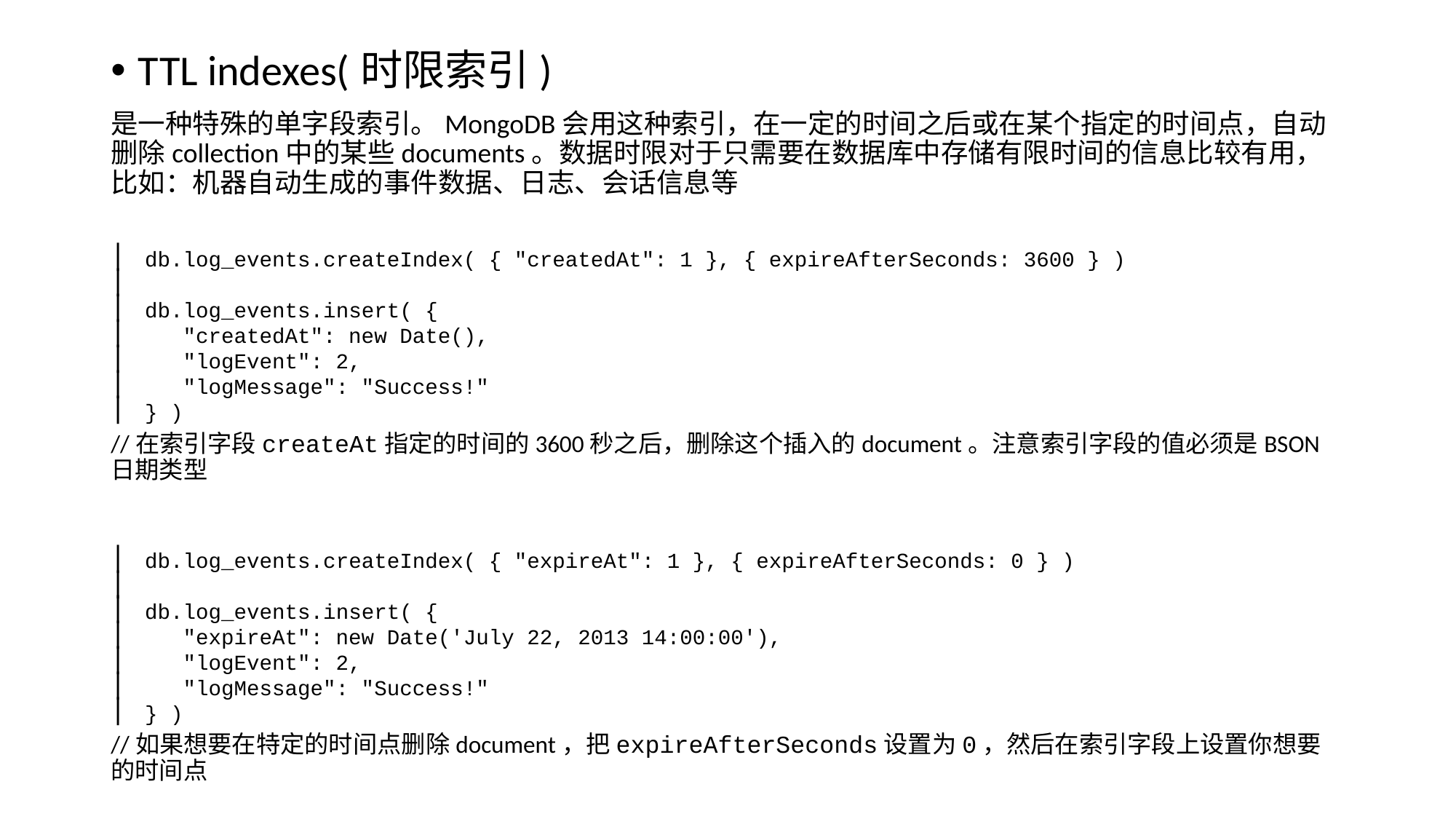

TTL indexes(时限索引)
是一种特殊的单字段索引。MongoDB会用这种索引，在一定的时间之后或在某个指定的时间点，自动删除collection中的某些documents。数据时限对于只需要在数据库中存储有限时间的信息比较有用，比如：机器自动生成的事件数据、日志、会话信息等

//在索引字段createAt指定的时间的3600秒之后，删除这个插入的document。注意索引字段的值必须是BSON日期类型

//如果想要在特定的时间点删除document，把expireAfterSeconds设置为0，然后在索引字段上设置你想要的时间点
db.log_events.createIndex( { "createdAt": 1 }, { expireAfterSeconds: 3600 } )

db.log_events.insert( {
   "createdAt": new Date(),
   "logEvent": 2,
   "logMessage": "Success!"
} )
db.log_events.createIndex( { "expireAt": 1 }, { expireAfterSeconds: 0 } )

db.log_events.insert( {
   "expireAt": new Date('July 22, 2013 14:00:00'),
   "logEvent": 2,
   "logMessage": "Success!"
} )